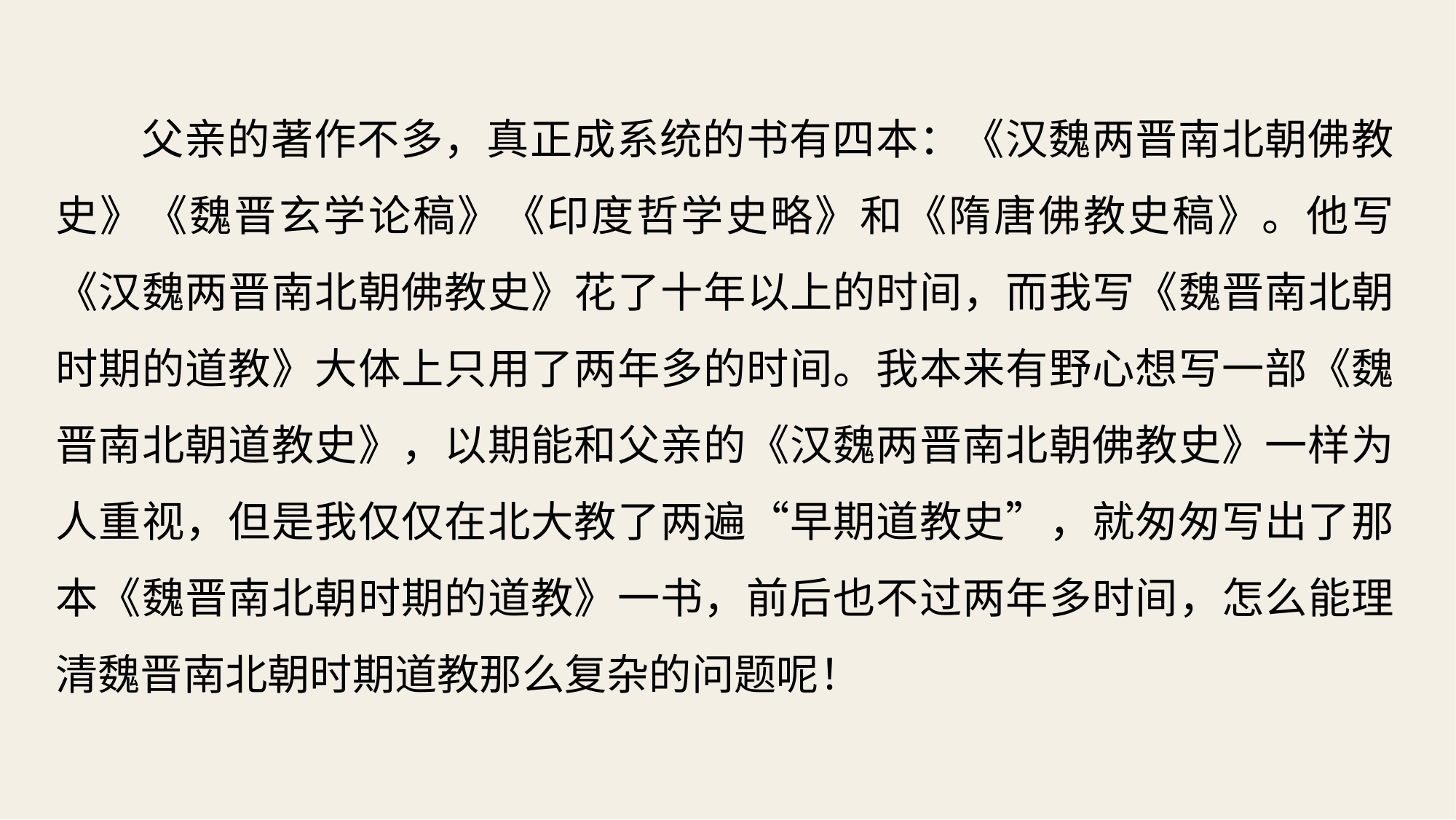

父亲的著作不多，真正成系统的书有四本：《汉魏两晋南北朝佛教史》《魏晋玄学论稿》《印度哲学史略》和《隋唐佛教史稿》。他写《汉魏两晋南北朝佛教史》花了十年以上的时间，而我写《魏晋南北朝时期的道教》大体上只用了两年多的时间。我本来有野心想写一部《魏晋南北朝道教史》，以期能和父亲的《汉魏两晋南北朝佛教史》一样为人重视，但是我仅仅在北大教了两遍“早期道教史”，就匆匆写出了那本《魏晋南北朝时期的道教》一书，前后也不过两年多时间，怎么能理清魏晋南北朝时期道教那么复杂的问题呢！